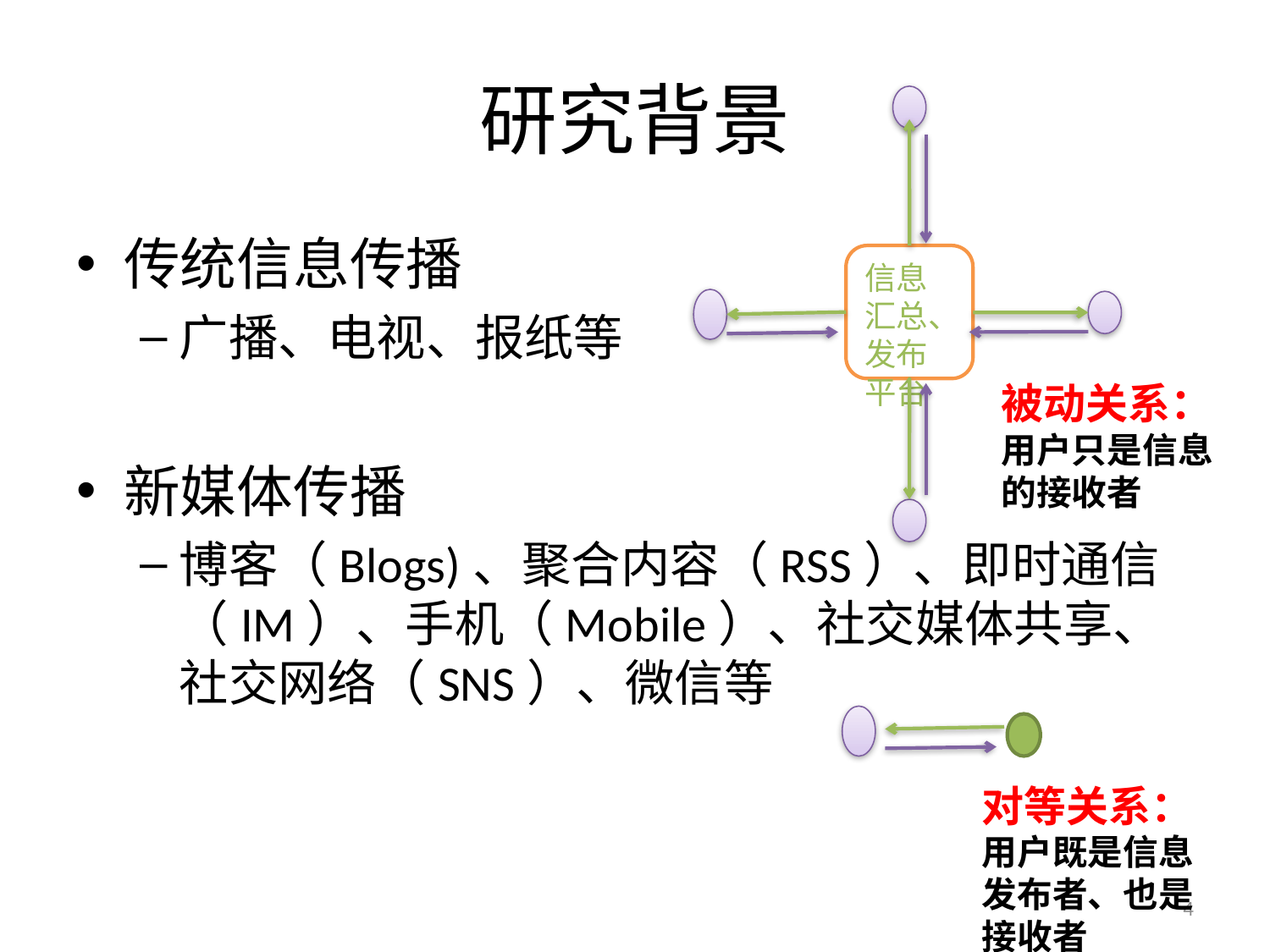

# 研究背景

传统信息传播
广播、电视、报纸等

新媒体传播
博客（Blogs)、聚合内容（RSS）、即时通信（IM）、手机（Mobile）、社交媒体共享、社交网络（SNS）、微信等
信息汇总、发布平台

被动关系：用户只是信息的接收者

对等关系：用户既是信息发布者、也是接收者
4